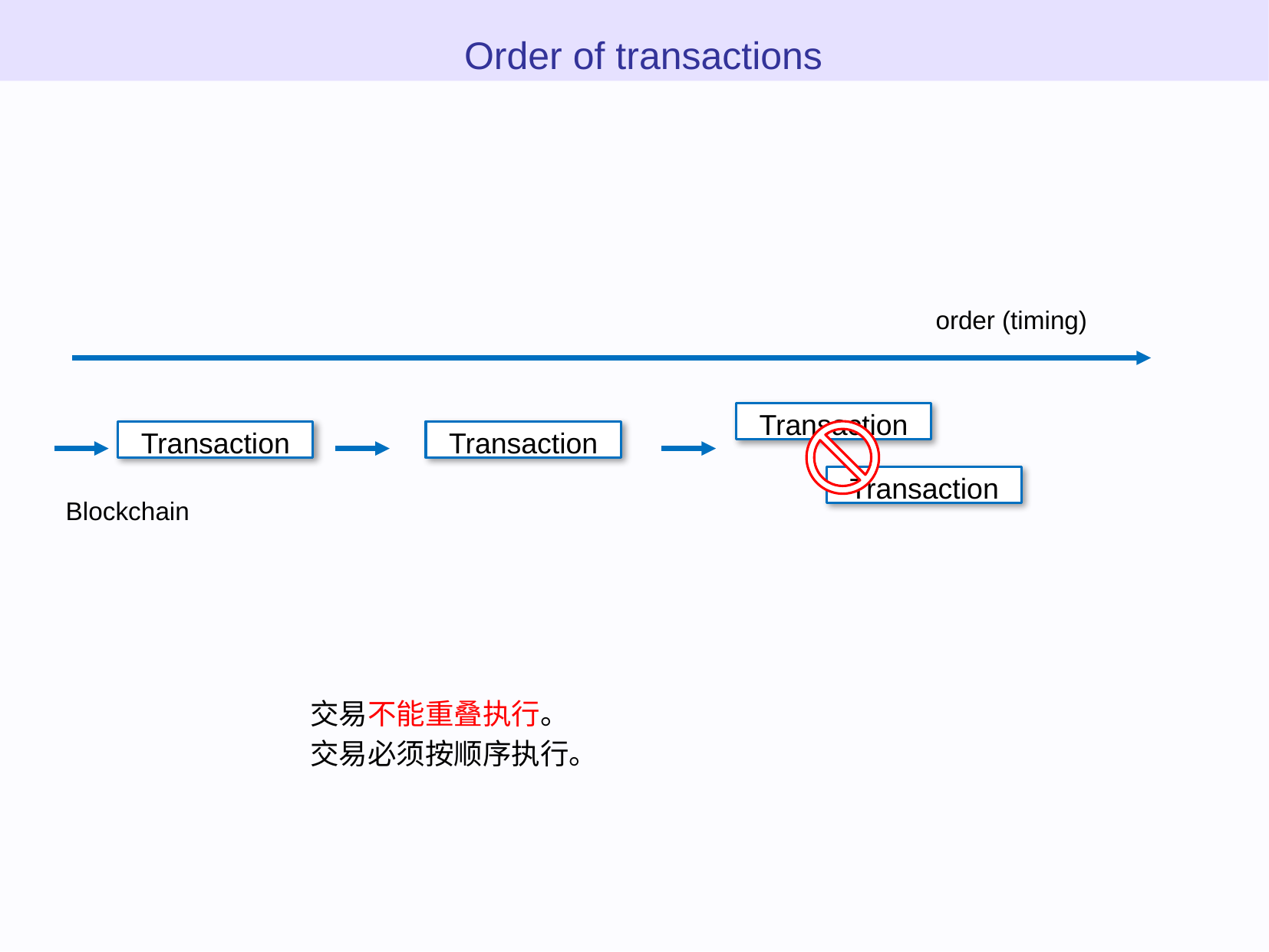

Order of transactions
order (timing)

Transaction

Transaction
Transaction

Transaction
Blockchain
交易不能重叠执行。
交易必须按顺序执行。